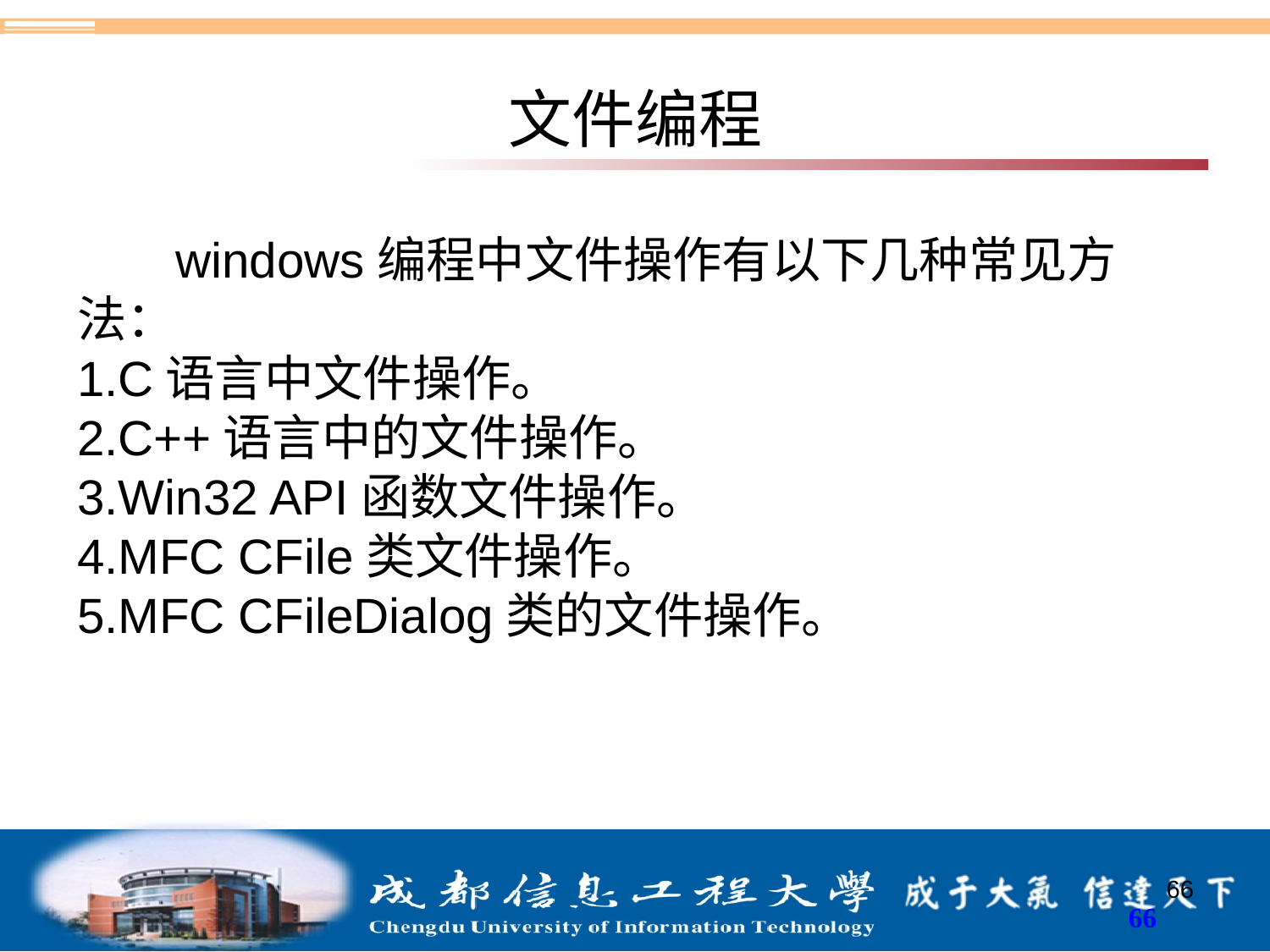

# 文件编程
windows编程中文件操作有以下几种常见方法：
1.C语言中文件操作。
2.C++语言中的文件操作。
3.Win32 API函数文件操作。
4.MFC CFile类文件操作。
5.MFC CFileDialog类的文件操作。